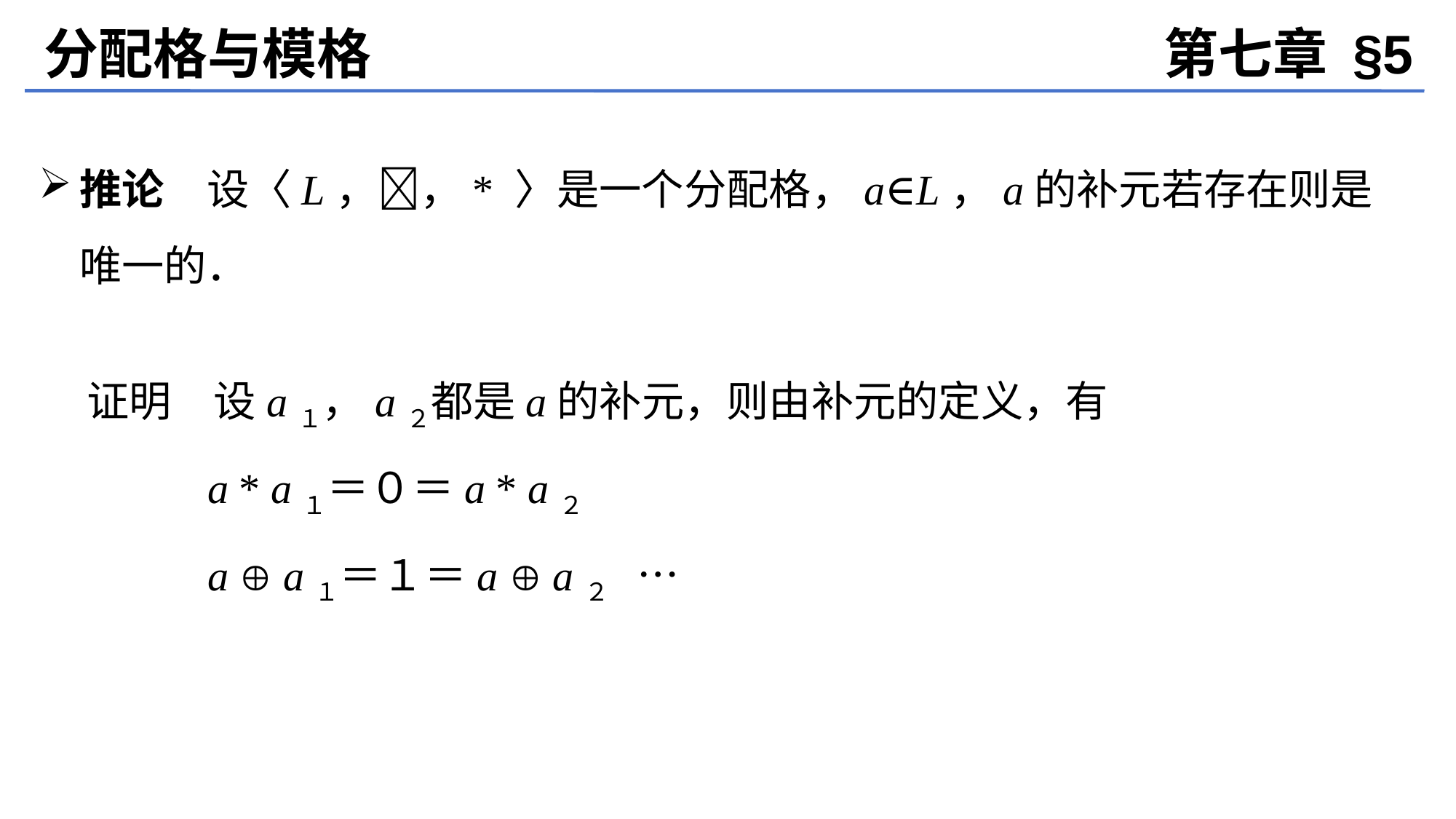

分配格与模格
第七章 §5
推论　设〈L，⊕，* 〉是一个分配格，a∈L，a的补元若存在则是唯一的．

    证明　设a１，a２都是a的补元，则由补元的定义，有
                a * a１＝０＝a * a２
                a ⊕ a１＝１＝a ⊕ a２   …